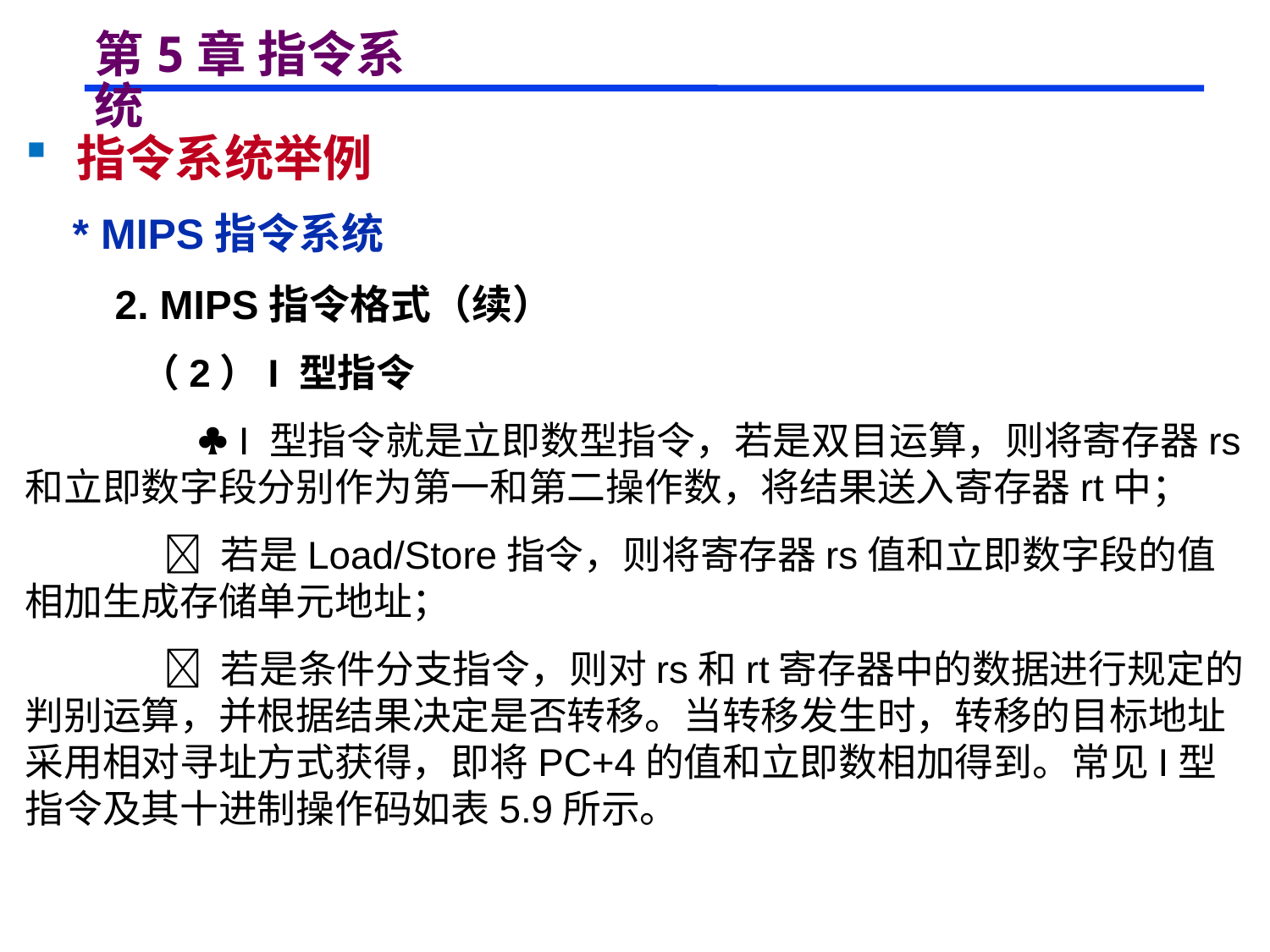

# 第5章 指令系统
 指令系统举例
    * MIPS指令系统
        2. MIPS指令格式（续）
            （2）I 型指令
                ♣ I 型指令就是立即数型指令，若是双目运算，则将寄存器rs和立即数字段分别作为第一和第二操作数，将结果送入寄存器rt中；
                ♣ 若是Load/Store指令，则将寄存器rs值和立即数字段的值相加生成存储单元地址；
                ♣ 若是条件分支指令，则对rs和rt寄存器中的数据进行规定的判别运算，并根据结果决定是否转移。当转移发生时，转移的目标地址采用相对寻址方式获得，即将PC+4的值和立即数相加得到。常见I型指令及其十进制操作码如表5.9所示。